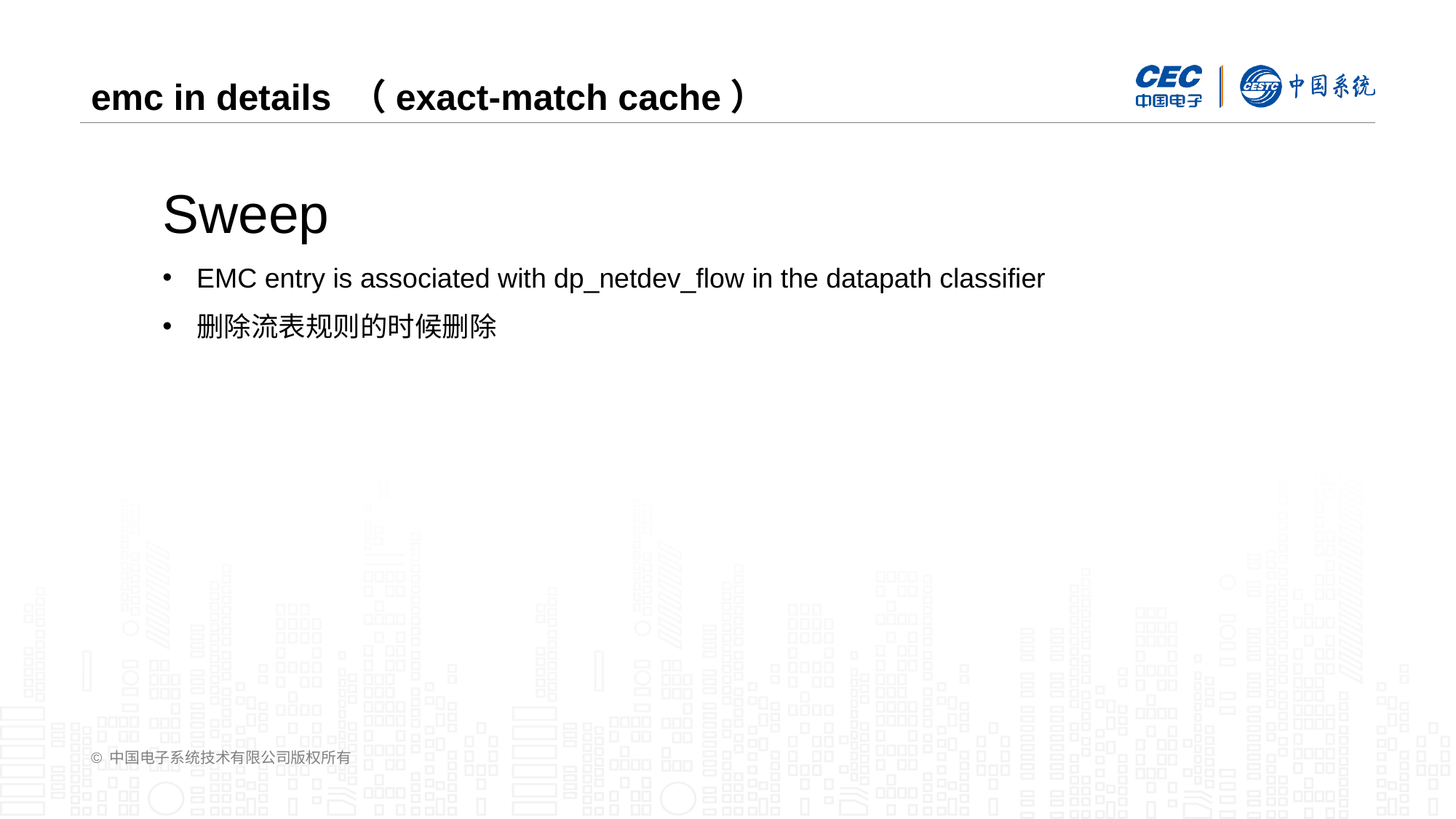

# emc in details （exact-match cache）

Sweep
EMC entry is associated with dp_netdev_flow in the datapath classifier
删除流表规则的时候删除

© 中国电子系统技术有限公司版权所有
12